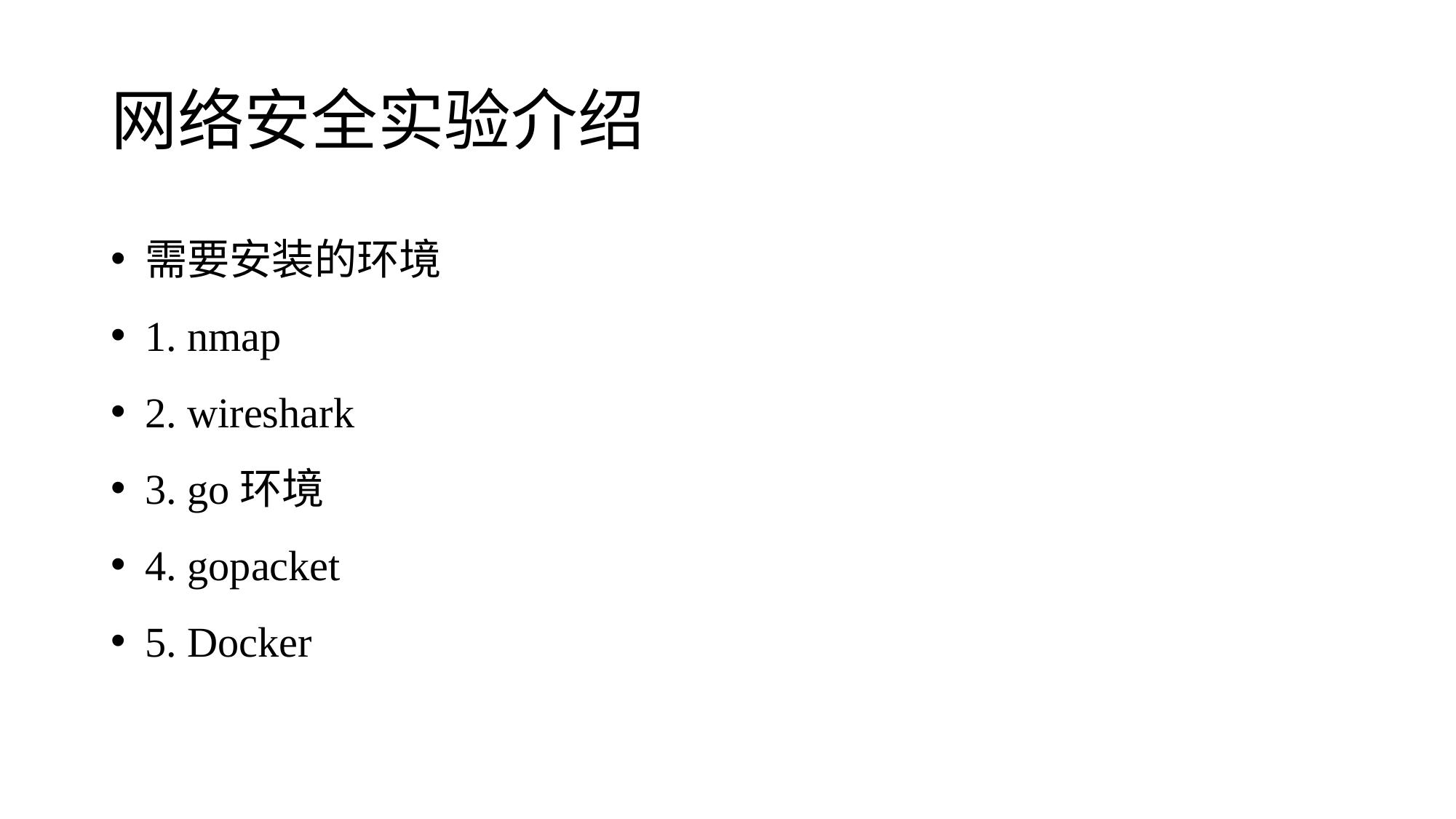

网络安全实验介绍
需要安装的环境
1. nmap
2. wireshark
3. go环境
4. gopacket
5. Docker